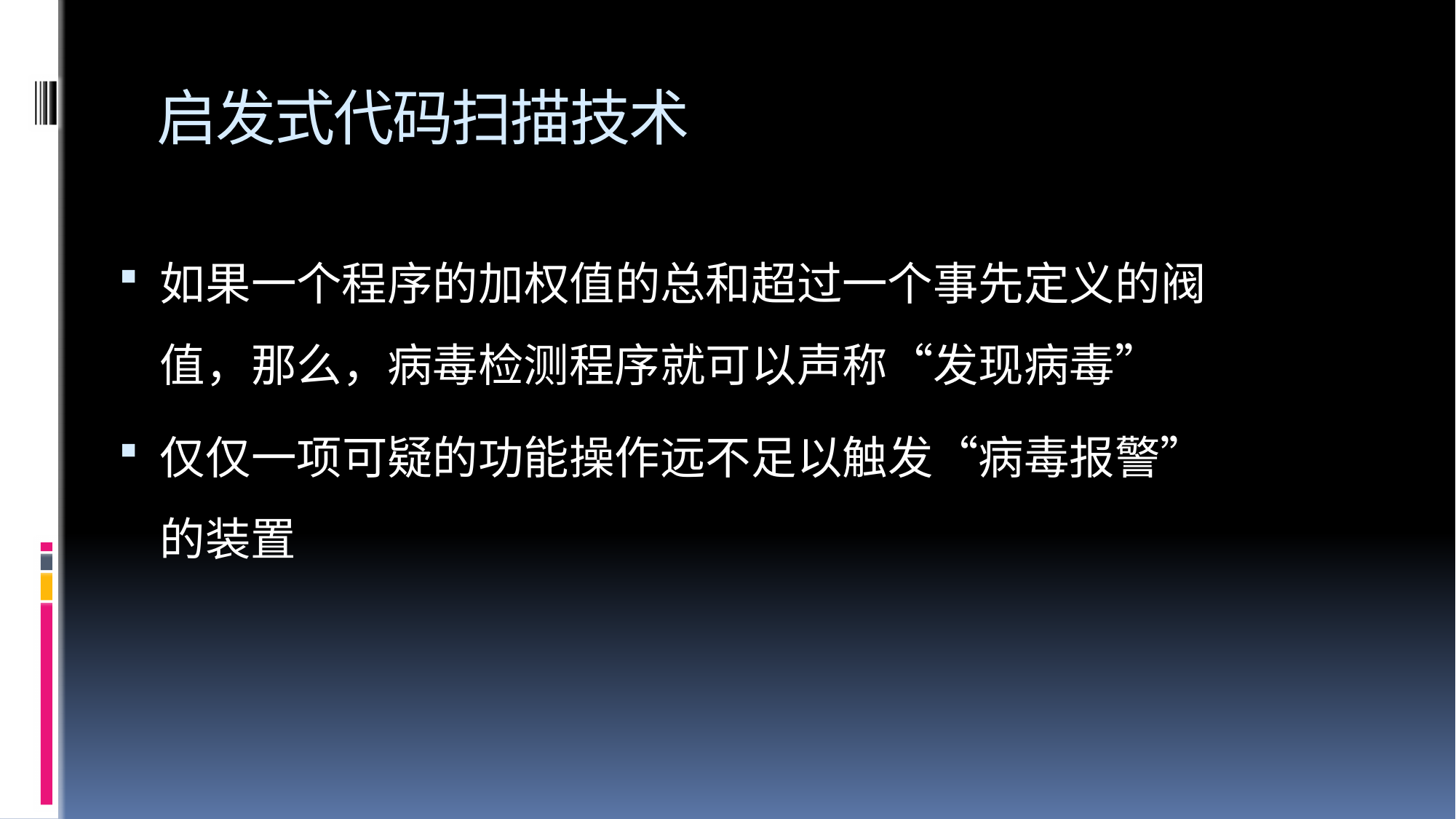

# 启发式代码扫描技术
如果一个程序的加权值的总和超过一个事先定义的阀值，那么，病毒检测程序就可以声称“发现病毒”
仅仅一项可疑的功能操作远不足以触发“病毒报警”的装置